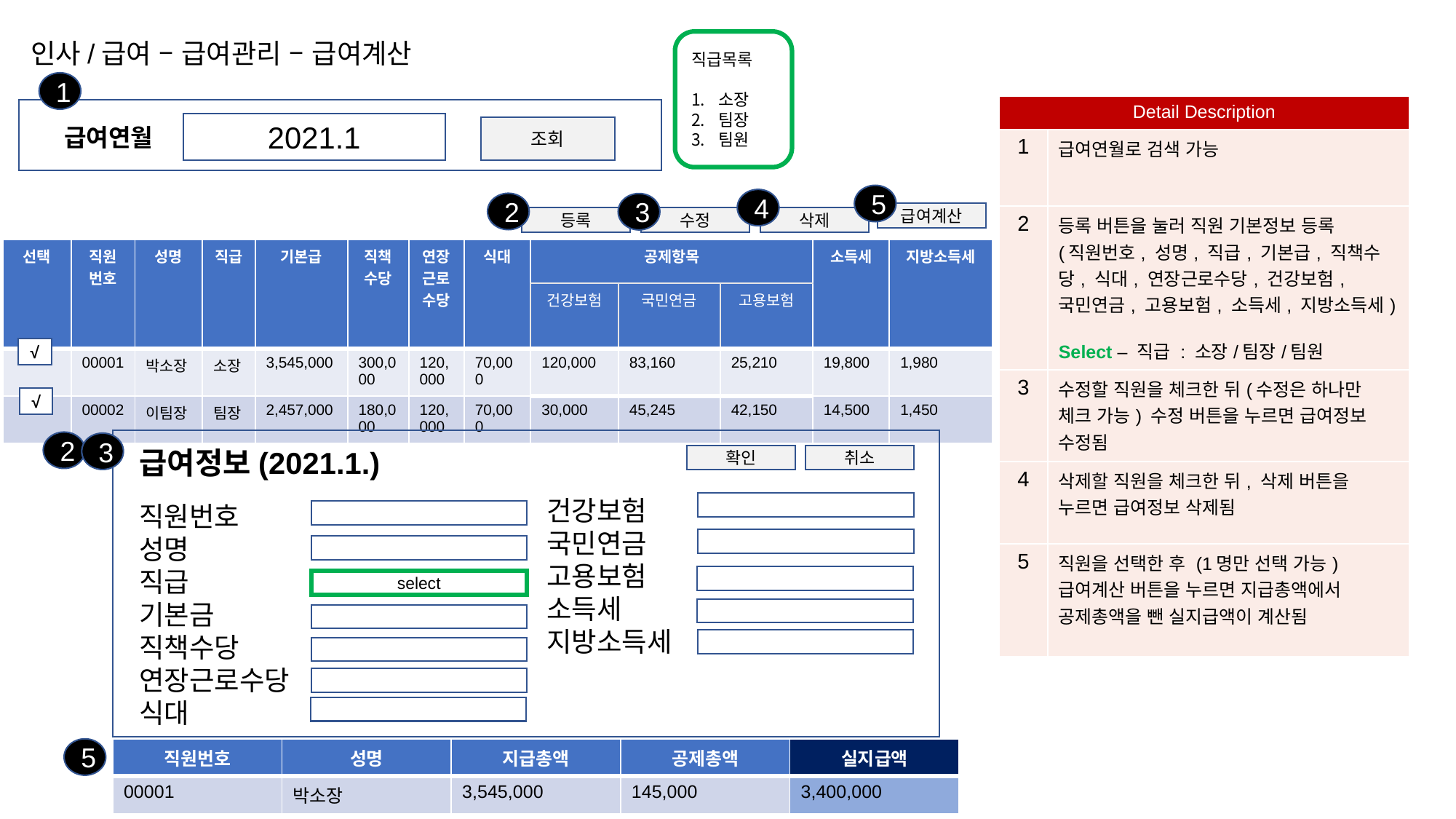

인사/급여 – 급여관리 – 급여계산
직급목록

소장
팀장
팀원
1
| Detail Description |  |
| --- | --- |
| 1 | 급여연월로 검색 가능 |
| 2 | 등록 버튼을 눌러 직원 기본정보 등록 (직원번호, 성명, 직급, 기본급, 직책수당, 식대, 연장근로수당, 건강보험, 국민연금, 고용보험, 소득세, 지방소득세) Select – 직급 : 소장/팀장/팀원 |
| 3 | 수정할 직원을 체크한 뒤(수정은 하나만 체크 가능) 수정 버튼을 누르면 급여정보 수정됨 |
| 4 | 삭제할 직원을 체크한 뒤, 삭제 버튼을 누르면 급여정보 삭제됨 |
| 5 | 직원을 선택한 후 (1명만 선택 가능) 급여계산 버튼을 누르면 지급총액에서 공제총액을 뺀 실지급액이 계산됨 |

2021.1
급여연월
조회
5
4
2
3
급여계산
등록
수정
삭제
| 선택 | 직원 번호 | 성명 | 직급 | 기본급 | 직책수당 | 연장근로수당 | 식대 | 공제항목 |  |  | 소득세 | 지방소득세 |
| --- | --- | --- | --- | --- | --- | --- | --- | --- | --- | --- | --- | --- |
|  |  |  |  |  |  |  | 연장근로수당 | 건강보험 | 국민연금 | 고용보험 |  |  |
|  | 00001 | 박소장 | 소장 | 3,545,000 | 300,000 | 120,000 | 70,000 | 120,000 | 83,160 | 25,210 | 19,800 | 1,980 |
|  | 00002 | 이팀장 | 팀장 | 2,457,000 | 180,000 | 120,000 | 70,000 | 30,000 | 45,245 | 42,150 | 14,500 | 1,450 |
√
√

2
3
급여정보(2021.1.)
확인
취소
건강보험
국민연금
고용보험
소득세
지방소득세

직원번호
성명
직급
기본금
직책수당
연장근로수당
식대

select

5
| 직원번호 | 성명 | 지급총액 | 공제총액 | 실지급액 |
| --- | --- | --- | --- | --- |
| 00001 | 박소장 | 3,545,000 | 145,000 | 3,400,000 |